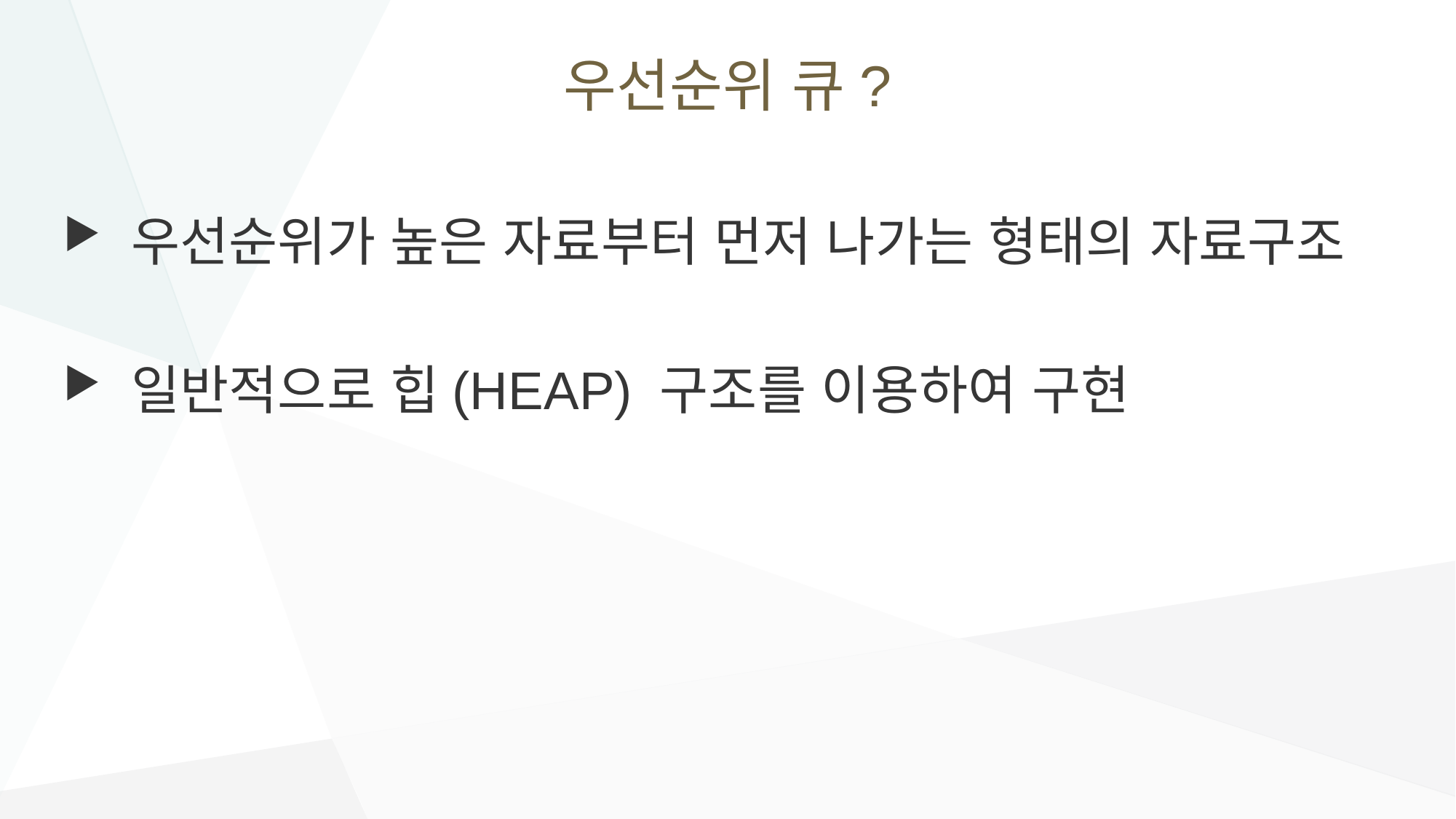

# 우선순위 큐?
 우선순위가 높은 자료부터 먼저 나가는 형태의 자료구조

 일반적으로 힙(HEAP) 구조를 이용하여 구현